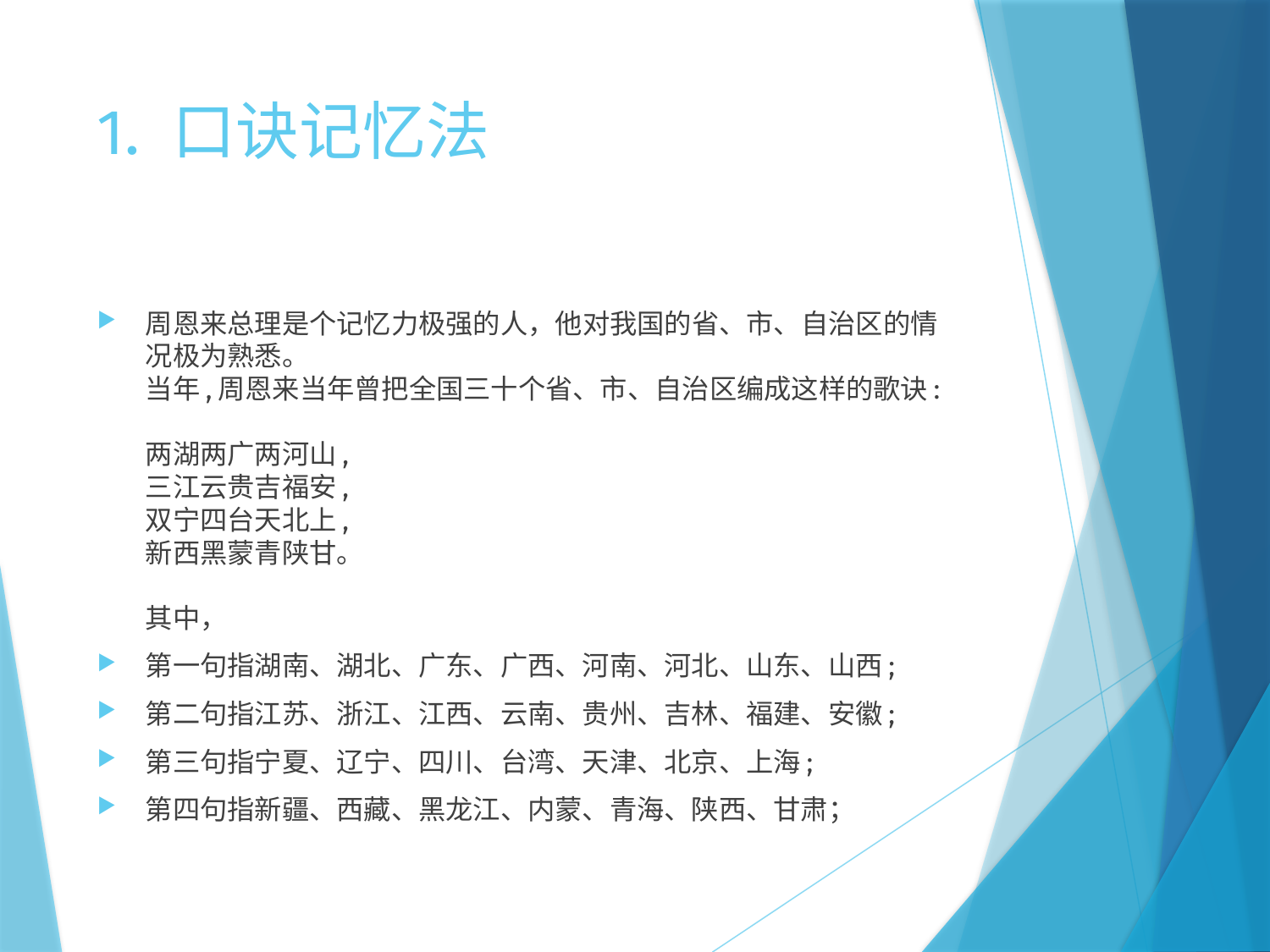

# 1. 口诀记忆法
周恩来总理是个记忆力极强的人，他对我国的省、市、自治区的情况极为熟悉。
当年,周恩来当年曾把全国三十个省、市、自治区编成这样的歌诀:
两湖两广两河山,
三江云贵吉福安,
双宁四台天北上,
新西黑蒙青陕甘。
其中，
第一句指湖南、湖北、广东、广西、河南、河北、山东、山西;
第二句指江苏、浙江、江西、云南、贵州、吉林、福建、安徽;
第三句指宁夏、辽宁、四川、台湾、天津、北京、上海;
第四句指新疆、西藏、黑龙江、内蒙、青海、陕西、甘肃；